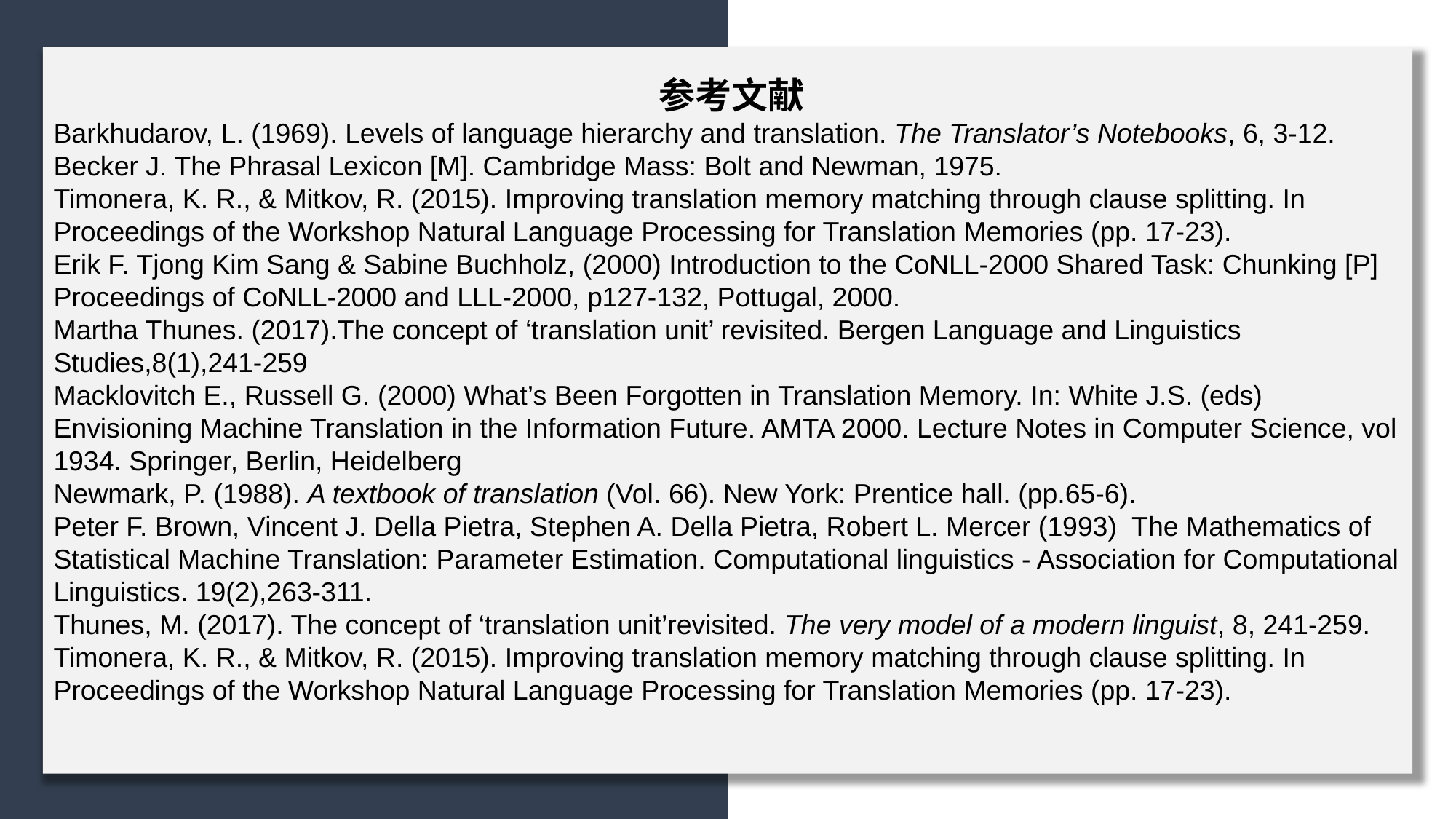

Barkhudarov, L. (1969). Levels of language hierarchy and translation. The Translator’s Notebooks, 6, 3-12.
Becker J. The Phrasal Lexicon [M]. Cambridge Mass: Bolt and Newman, 1975.
Timonera, K. R., & Mitkov, R. (2015). Improving translation memory matching through clause splitting. In Proceedings of the Workshop Natural Language Processing for Translation Memories (pp. 17-23).
Erik F. Tjong Kim Sang & Sabine Buchholz, (2000) Introduction to the CoNLL-2000 Shared Task: Chunking [P] Proceedings of CoNLL-2000 and LLL-2000, p127-132, Pottugal, 2000.
Martha Thunes. (2017).The concept of ‘translation unit’ revisited. Bergen Language and Linguistics Studies,8(1),241-259
Macklovitch E., Russell G. (2000) What’s Been Forgotten in Translation Memory. In: White J.S. (eds) Envisioning Machine Translation in the Information Future. AMTA 2000. Lecture Notes in Computer Science, vol 1934. Springer, Berlin, Heidelberg
Newmark, P. (1988). A textbook of translation (Vol. 66). New York: Prentice hall. (pp.65-6).
Peter F. Brown, Vincent J. Della Pietra, Stephen A. Della Pietra, Robert L. Mercer (1993)  The Mathematics of Statistical Machine Translation: Parameter Estimation. Computational linguistics - Association for Computational Linguistics. 19(2),263-311.
Thunes, M. (2017). The concept of ‘translation unit’revisited. The very model of a modern linguist, 8, 241-259.
Timonera, K. R., & Mitkov, R. (2015). Improving translation memory matching through clause splitting. In Proceedings of the Workshop Natural Language Processing for Translation Memories (pp. 17-23).
参考文献